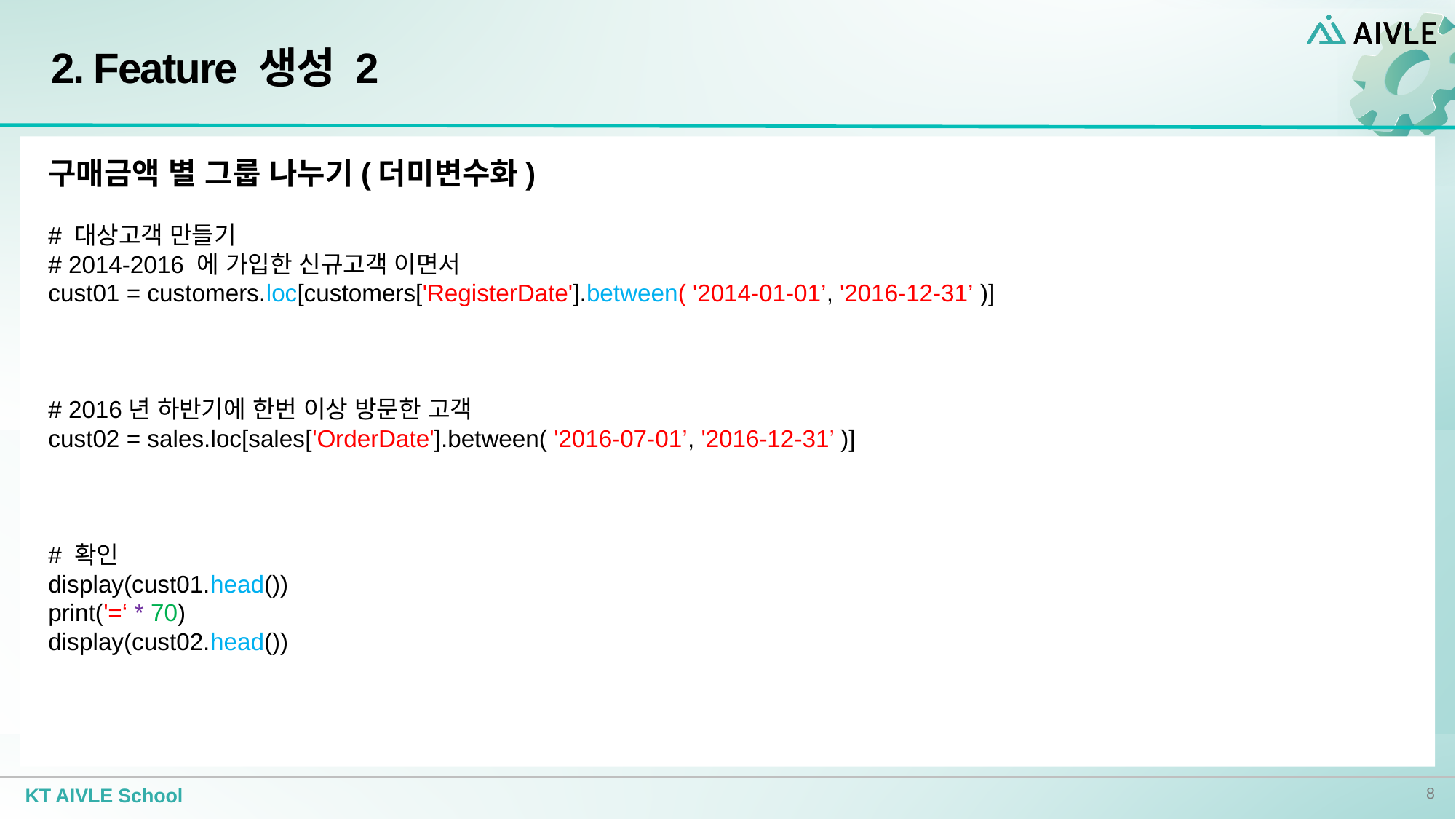

# 2. Feature 생성 2
구매금액 별 그룹 나누기(더미변수화)

# 대상고객 만들기
# 2014-2016 에 가입한 신규고객 이면서
cust01 = customers.loc[customers['RegisterDate'].between( '2014-01-01’, '2016-12-31’ )]

# 2016년 하반기에 한번 이상 방문한 고객
cust02 = sales.loc[sales['OrderDate'].between( '2016-07-01’, '2016-12-31’ )]

# 확인
display(cust01.head())
print('=‘ * 70)
display(cust02.head())